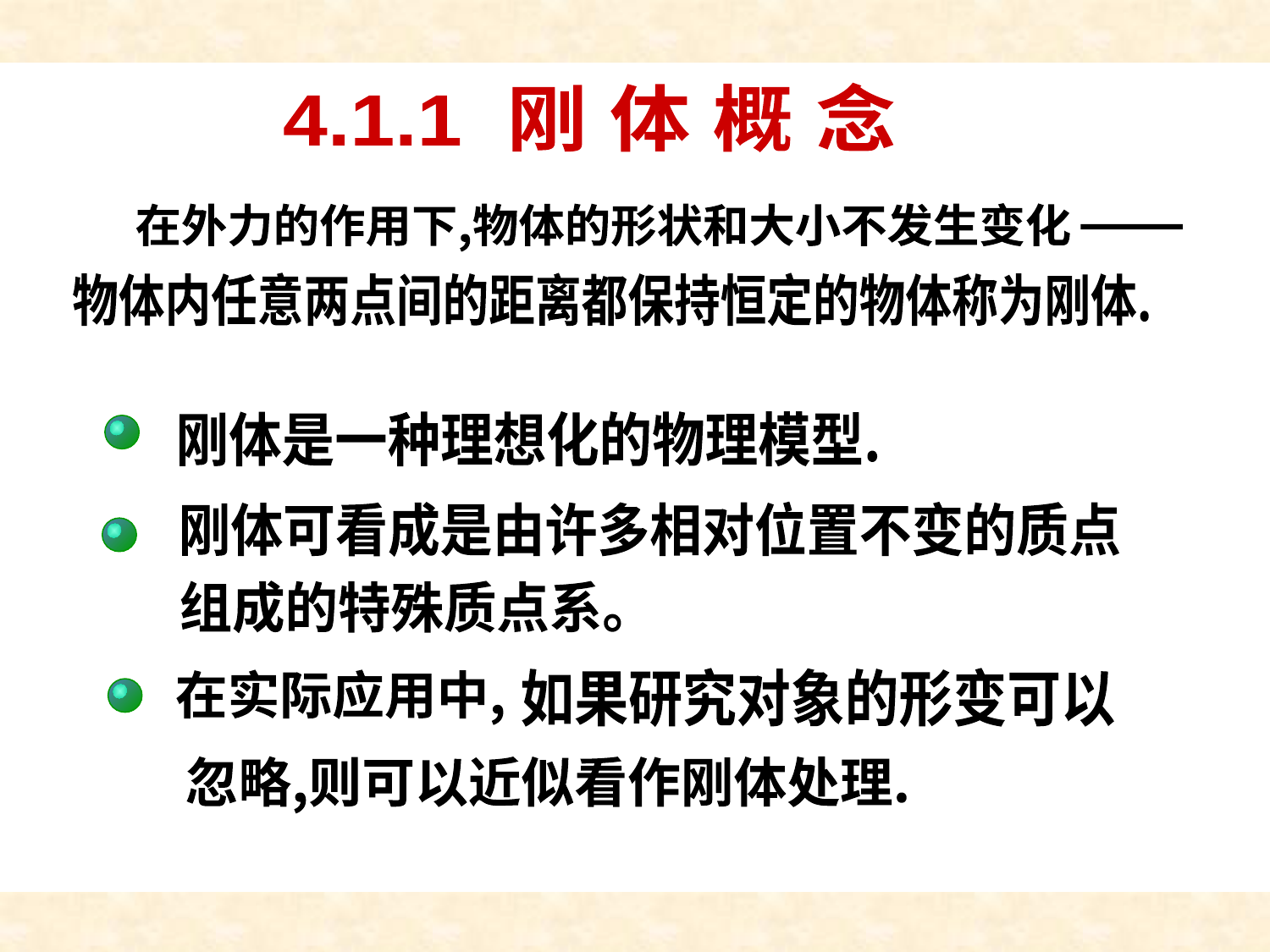

刚体
4.1.1  刚 体 概 念
在外力的作用下,物体的形状和大小不发生变化

物体内任意两点间的距离都保持恒定的物体称为刚体.
刚体是一种理想化的物理模型.

刚体可看成是由许多相对位置不变的质点

组成的特殊质点系。
如果研究对象的形变可以
在实际应用中,

忽略,则可以近似看作刚体处理.